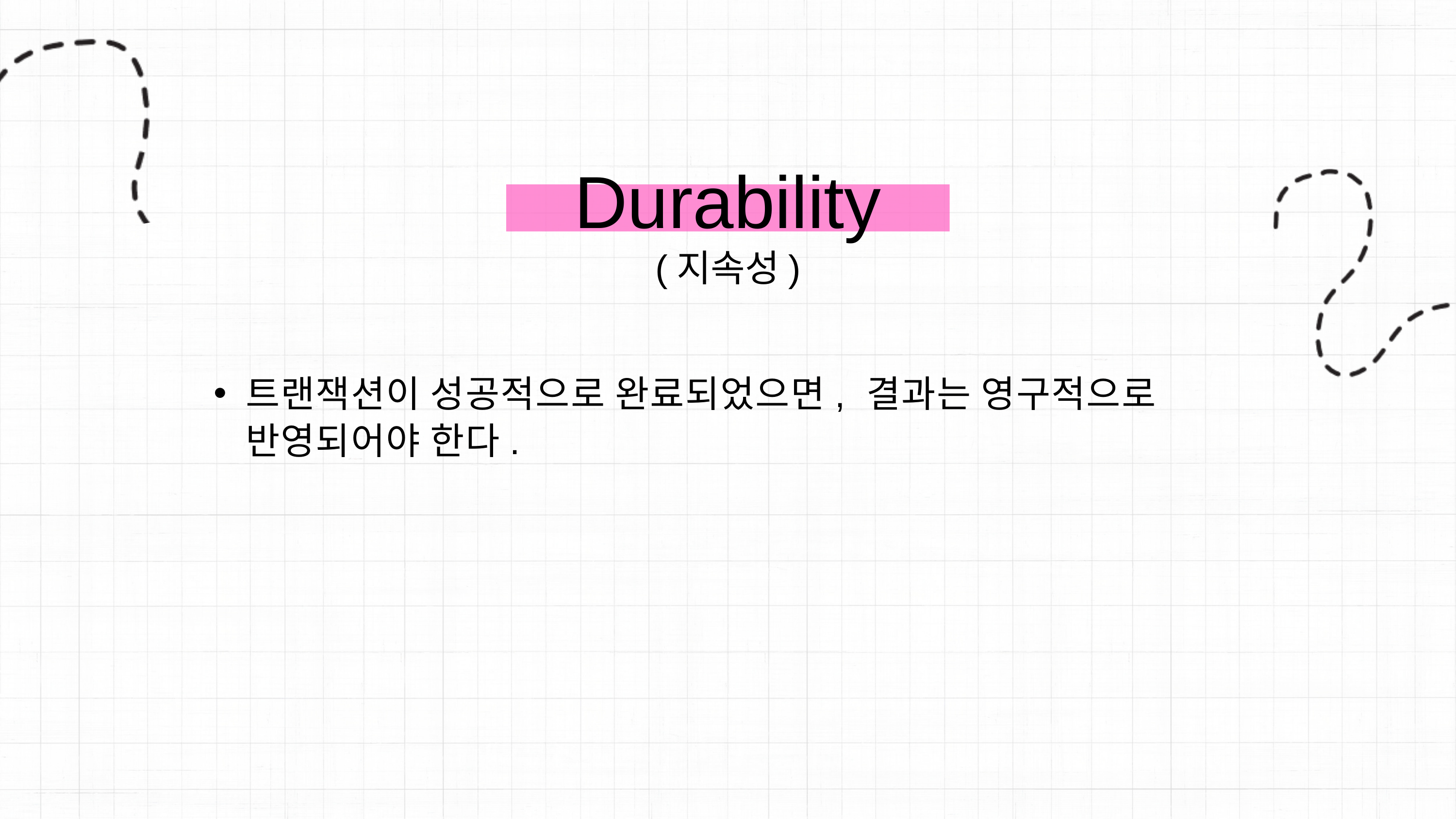

Durability

(지속성)
트랜잭션이 성공적으로 완료되었으면, 결과는 영구적으로 반영되어야 한다.